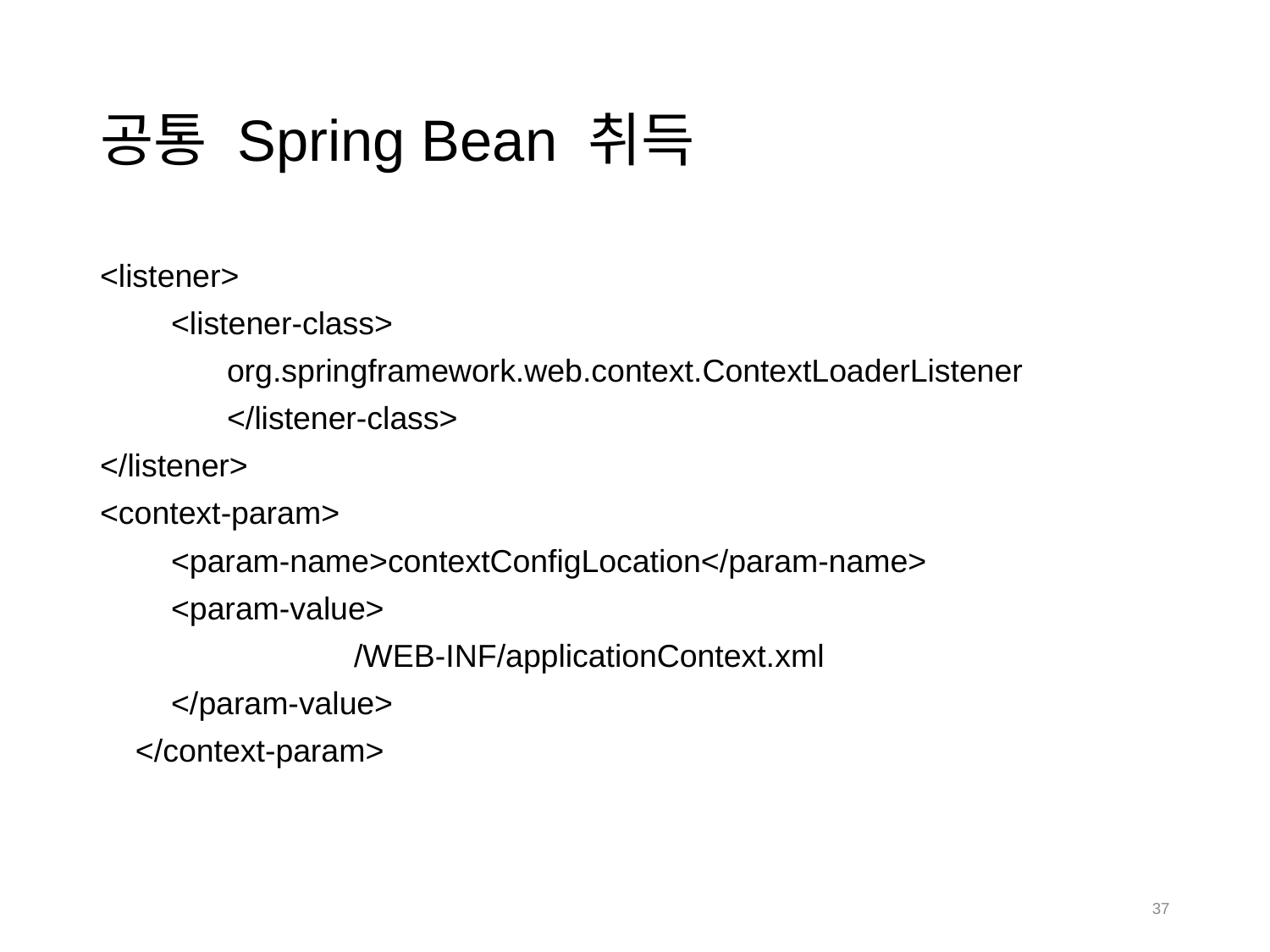

# 공통 Spring Bean 취득
<listener>
        <listener-class>
	org.springframework.web.context.ContextLoaderListener
	</listener-class>
</listener>
<context-param>
        <param-name>contextConfigLocation</param-name>
        <param-value>
		/WEB-INF/applicationContext.xml
        </param-value>
    </context-param>

37